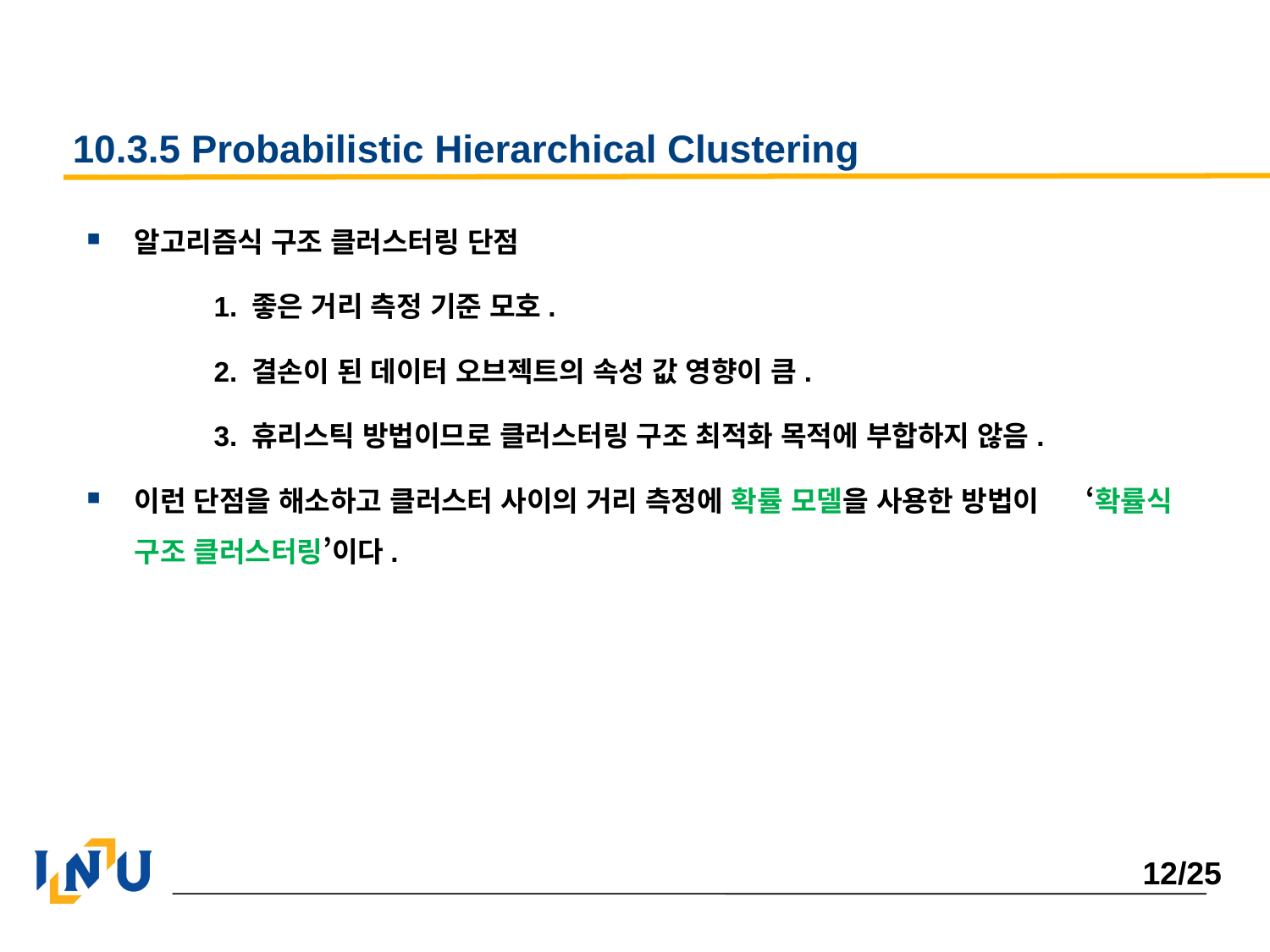

# 10.3.5 Probabilistic Hierarchical Clustering
알고리즘식 구조 클러스터링 단점
	1. 좋은 거리 측정 기준 모호.
	2. 결손이 된 데이터 오브젝트의 속성 값 영향이 큼.
	3. 휴리스틱 방법이므로 클러스터링 구조 최적화 목적에 부합하지 않음.
이런 단점을 해소하고 클러스터 사이의 거리 측정에 확률 모델을 사용한 방법이      ‘확률식 구조 클러스터링’이다.